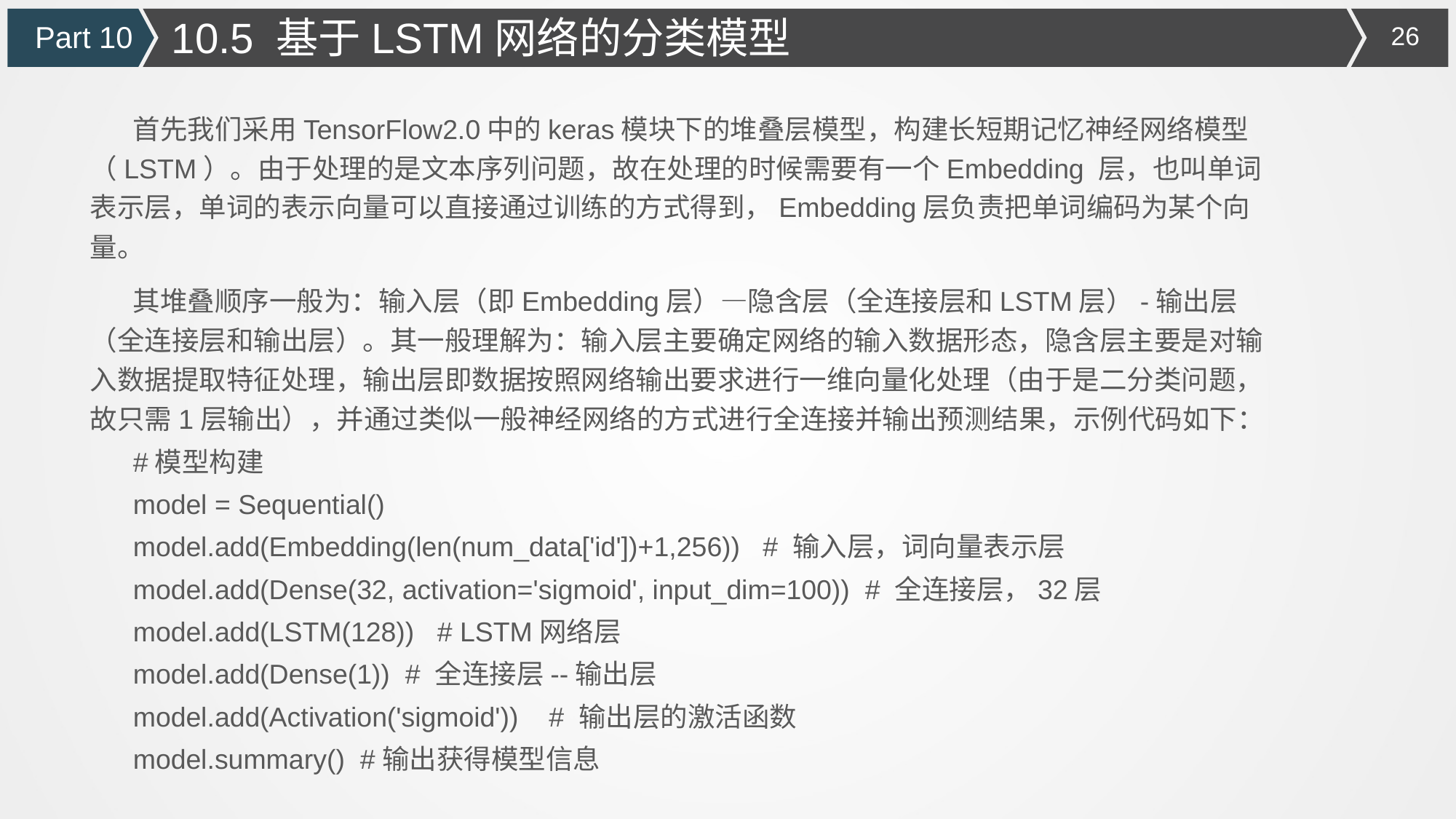

10.5 基于LSTM网络的分类模型
Part 10
首先我们采用TensorFlow2.0中的keras模块下的堆叠层模型，构建长短期记忆神经网络模型（LSTM）。由于处理的是文本序列问题，故在处理的时候需要有一个Embedding 层，也叫单词表示层，单词的表示向量可以直接通过训练的方式得到，Embedding层负责把单词编码为某个向量。
其堆叠顺序一般为：输入层（即Embedding层）—隐含层（全连接层和LSTM层）-输出层（全连接层和输出层）。其一般理解为：输入层主要确定网络的输入数据形态，隐含层主要是对输入数据提取特征处理，输出层即数据按照网络输出要求进行一维向量化处理（由于是二分类问题，故只需1层输出），并通过类似一般神经网络的方式进行全连接并输出预测结果，示例代码如下：
#模型构建
model = Sequential()
model.add(Embedding(len(num_data['id'])+1,256))   # 输入层，词向量表示层
model.add(Dense(32, activation='sigmoid', input_dim=100))  # 全连接层，32层
model.add(LSTM(128))   # LSTM网络层
model.add(Dense(1))  # 全连接层--输出层
model.add(Activation('sigmoid'))    # 输出层的激活函数
model.summary()  #输出获得模型信息